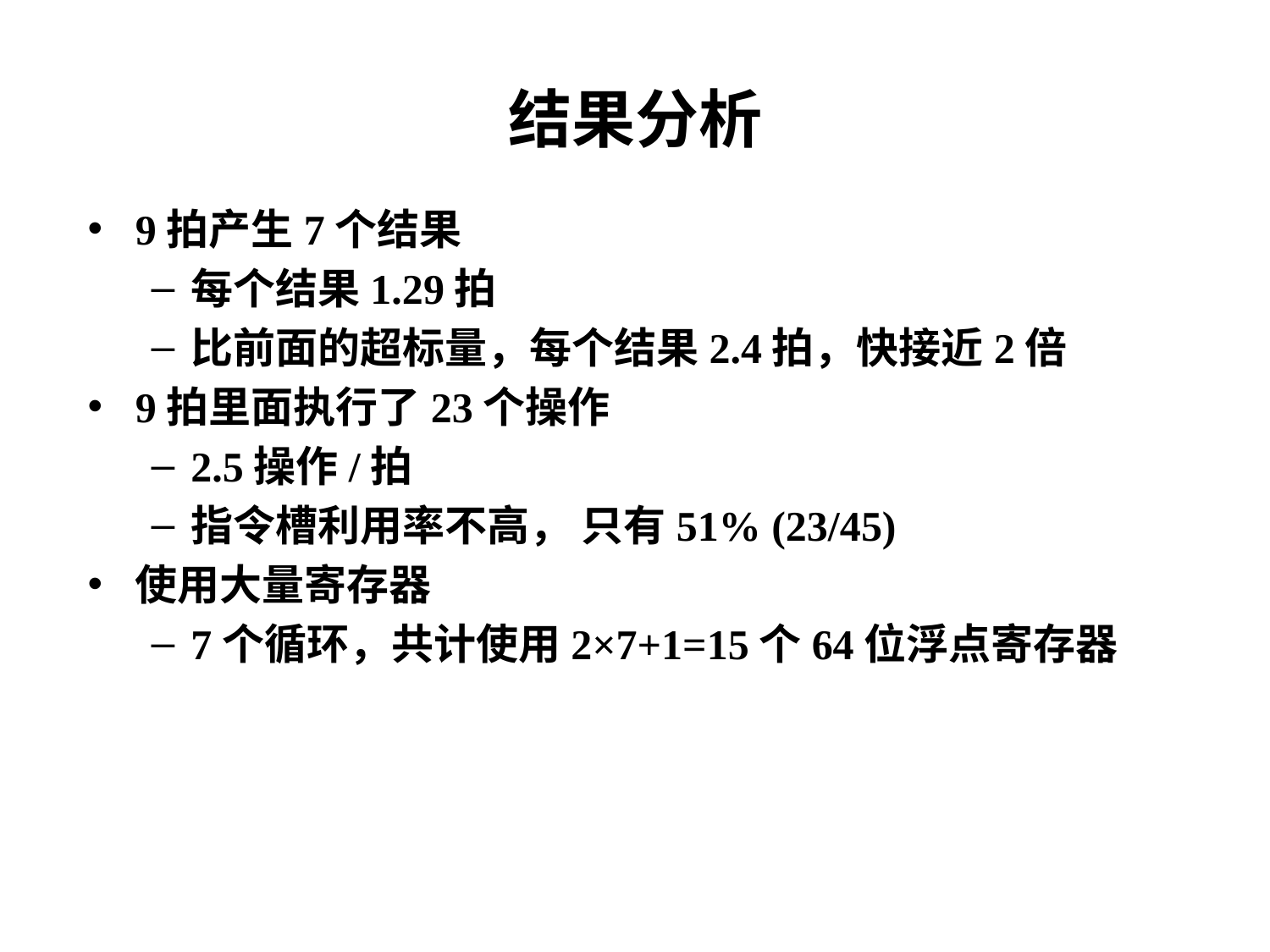

结果分析
9拍产生7个结果
每个结果1.29拍
比前面的超标量，每个结果2.4拍，快接近2倍
9拍里面执行了23个操作
2.5操作/拍
指令槽利用率不高， 只有51% (23/45)
使用大量寄存器
7个循环，共计使用2×7+1=15个64位浮点寄存器